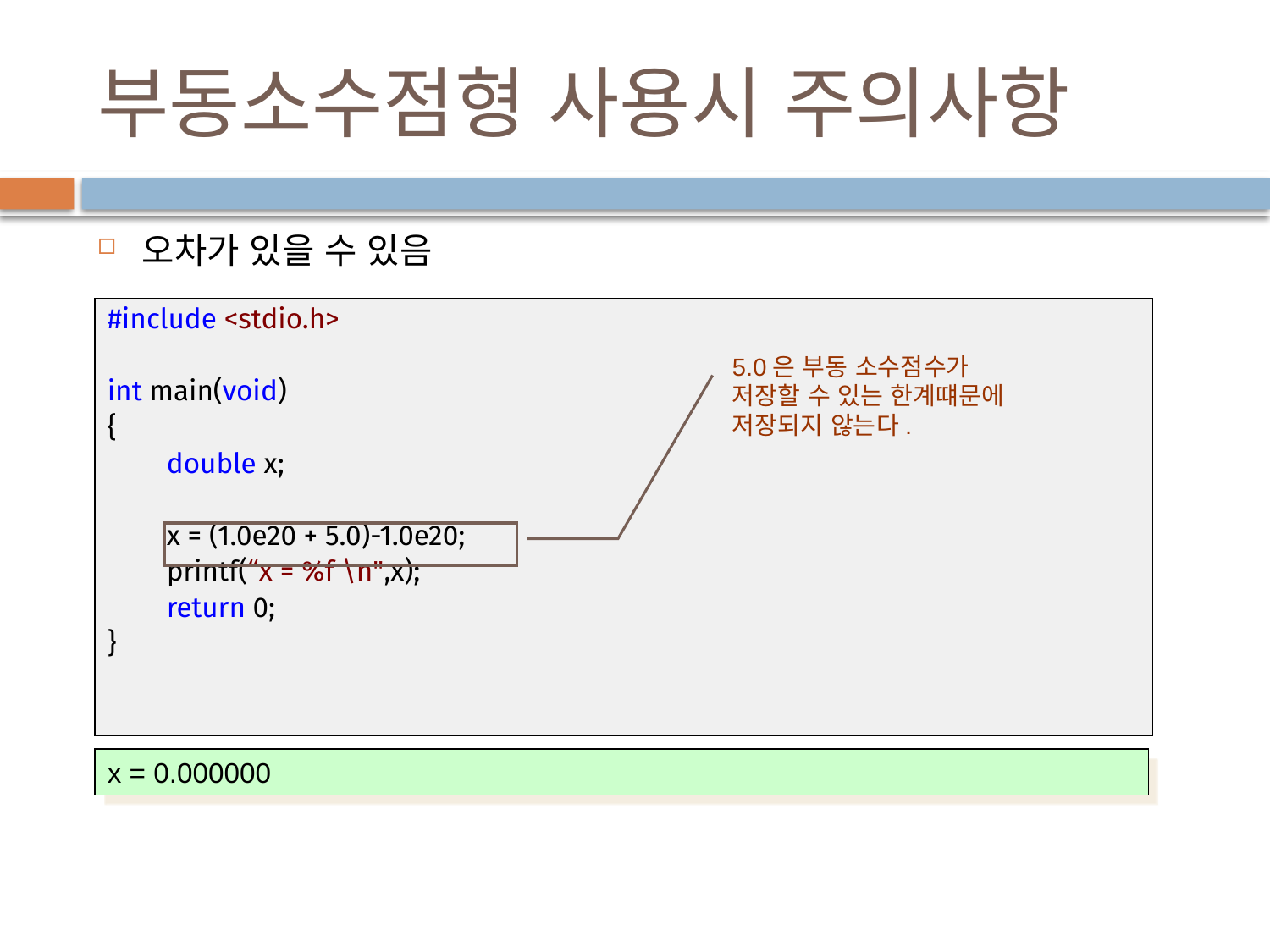

# 부동소수점형 사용시 주의사항
오차가 있을 수 있음
#include <stdio.h>

int main(void)
{
        double x;

        x = (1.0e20 + 5.0)-1.0e20;
        printf(“x = %f \n",x);
        return 0;
}
5.0은 부동 소수점수가 저장할 수 있는 한계떄문에 저장되지 않는다.

x = 0.000000